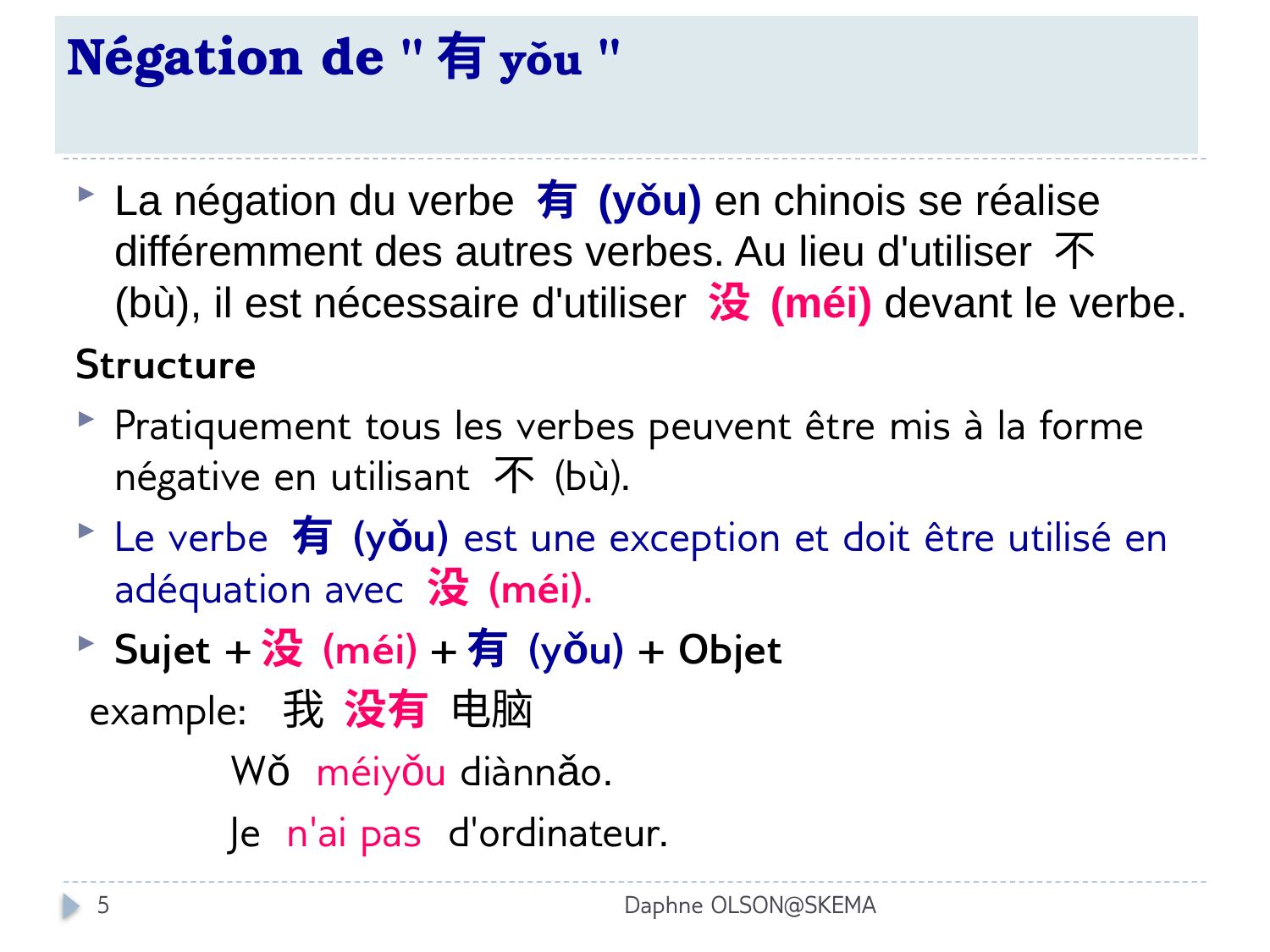

# Négation de "有yǒu "
La négation du verbe 有 (yǒu) en chinois se réalise différemment des autres verbes. Au lieu d'utiliser 不 (bù), il est nécessaire d'utiliser 没 (méi) devant le verbe.
Structure
Pratiquement tous les verbes peuvent être mis à la forme négative en utilisant 不 (bù).
Le verbe 有 (yǒu) est une exception et doit être utilisé en adéquation avec 没 (méi).
Sujet +没 (méi) +有 (yǒu) + Objet
 example:  我  没有  电脑
            Wǒ  méiyǒu diànnǎo.
            Je  n'ai pas  d'ordinateur.
5
Daphne OLSON@SKEMA